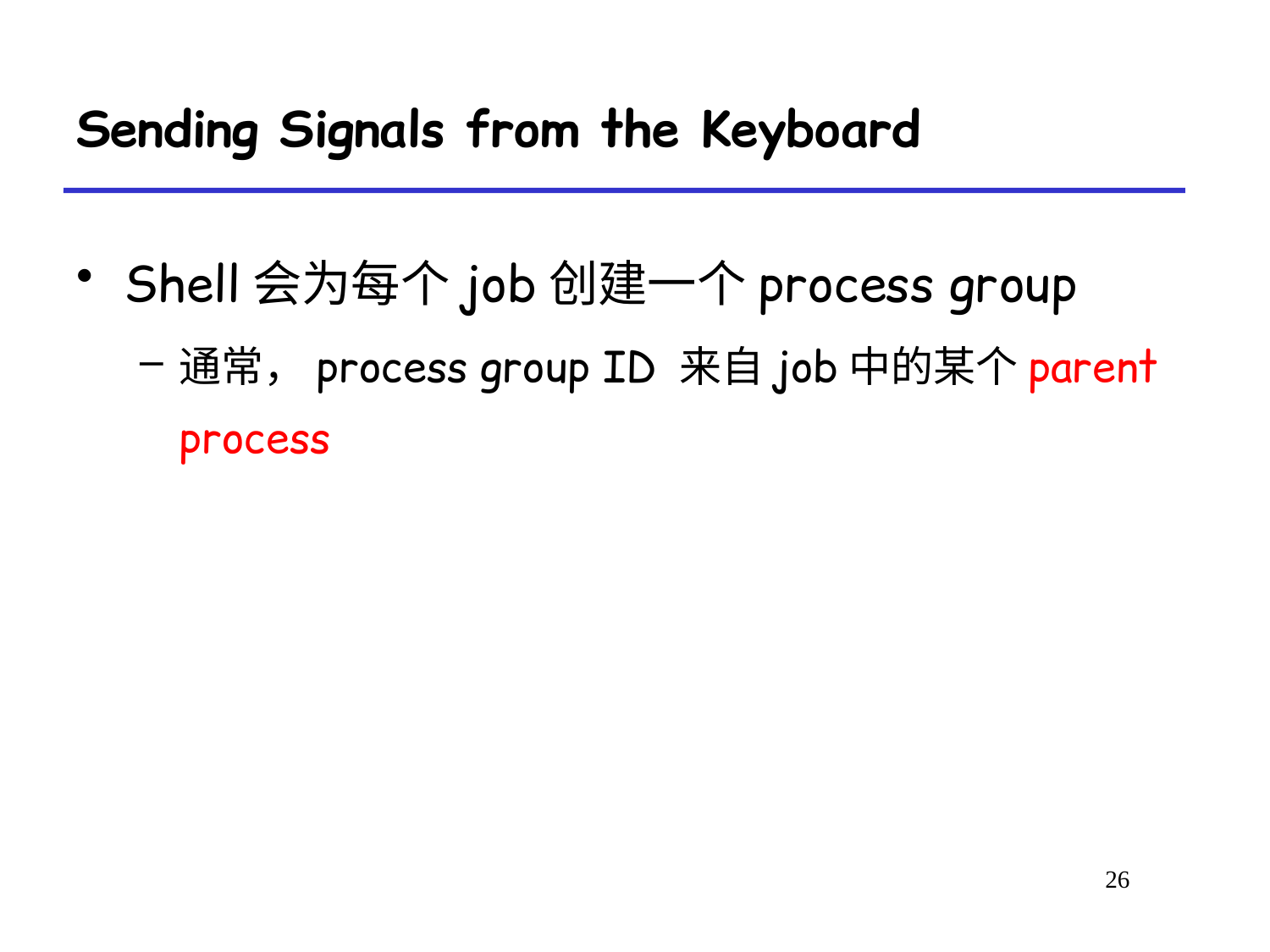

# Sending Signals from the Keyboard
Shell会为每个job创建一个process group
通常，process group ID 来自job中的某个parent process
26